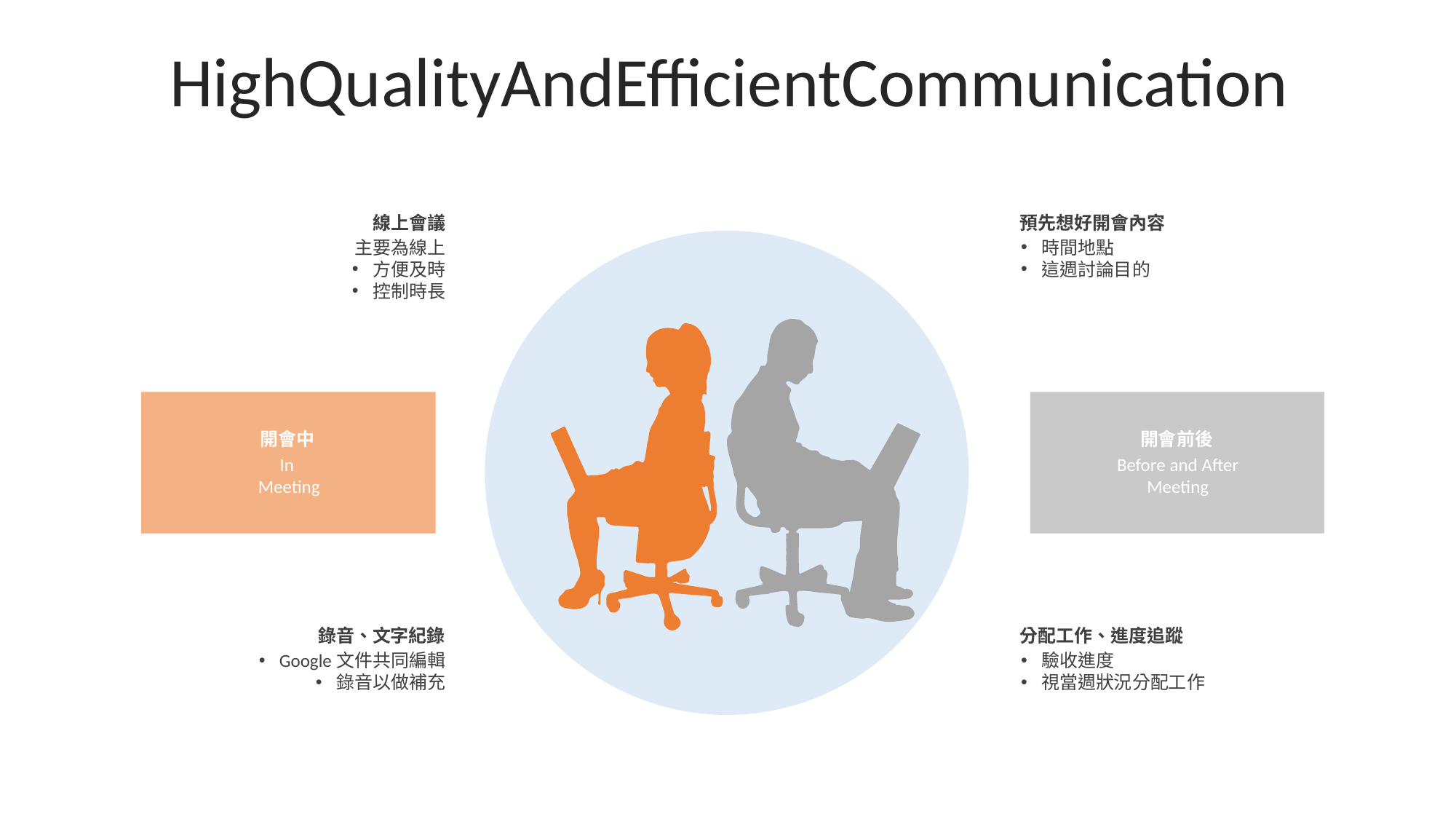

HighQualityAndEfficientCommunication
線上會議
主要為線上
方便及時
控制時長
預先想好開會內容
時間地點
這週討論目的

開會中
In
Meeting
開會前後
Before and After Meeting
錄音、文字紀錄
Google文件共同編輯
錄音以做補充
分配工作、進度追蹤
驗收進度
視當週狀況分配工作